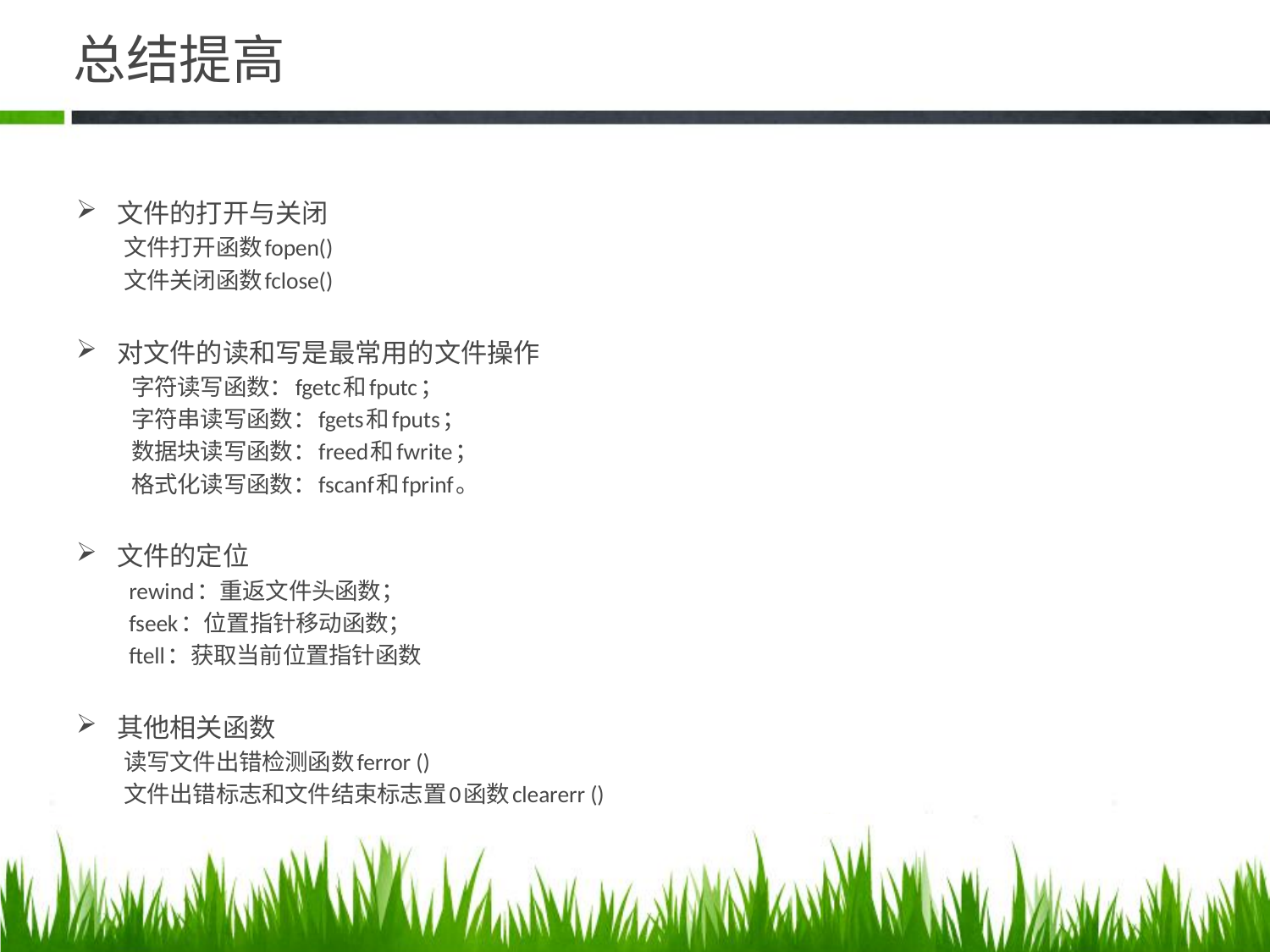

# 总结提高
文件的打开与关闭
文件打开函数fopen()
文件关闭函数fclose()

对文件的读和写是最常用的文件操作
 字符读写函数：fgetc和fputc；
 字符串读写函数：fgets和fputs；
 数据块读写函数：freed和fwrite；
 格式化读写函数：fscanf和fprinf。

文件的定位
 rewind：重返文件头函数；
 fseek：位置指针移动函数；
 ftell：获取当前位置指针函数

其他相关函数
读写文件出错检测函数ferror ()
文件出错标志和文件结束标志置0函数clearerr ()